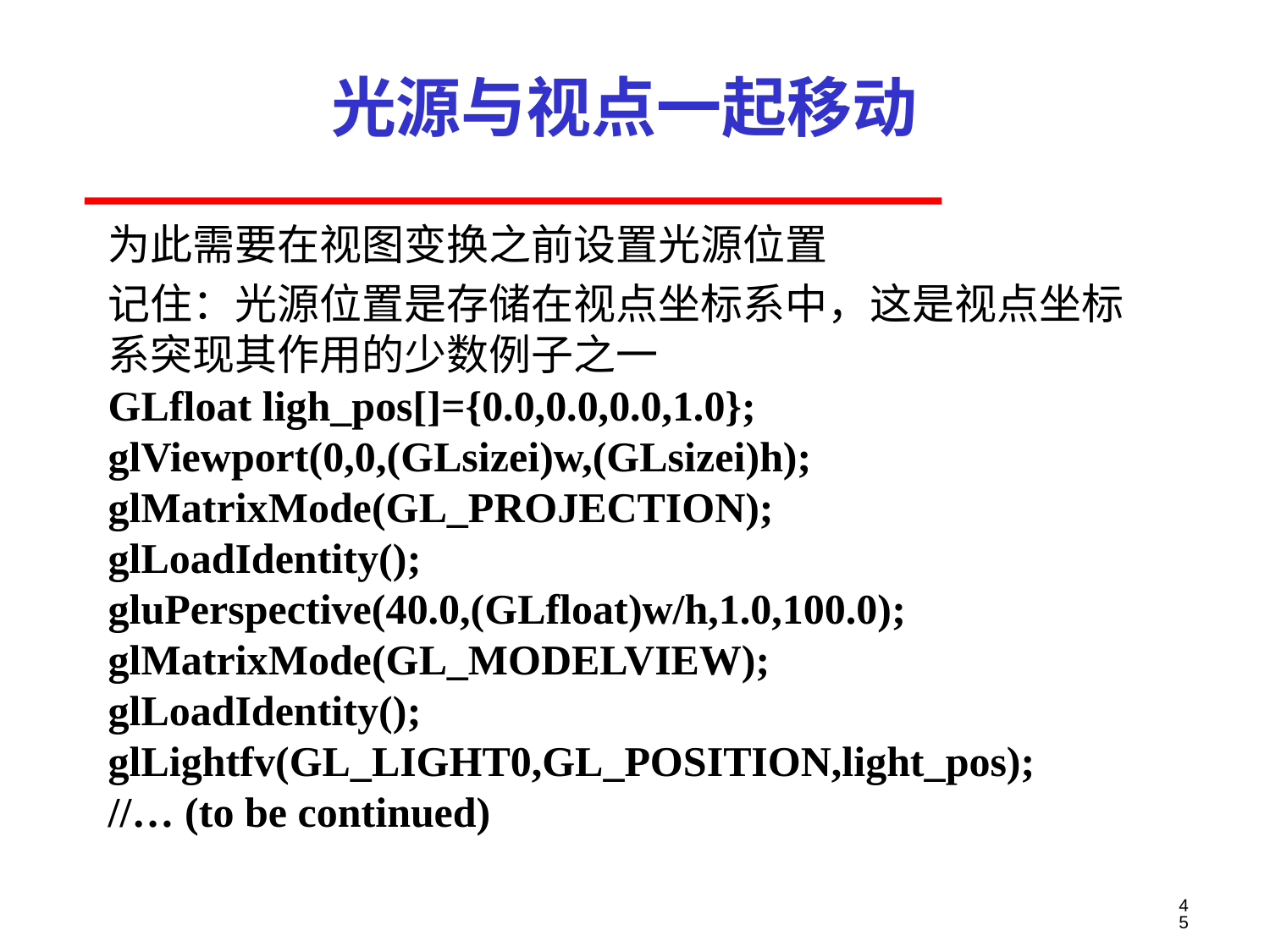

# 光源与视点一起移动
为此需要在视图变换之前设置光源位置
记住：光源位置是存储在视点坐标系中，这是视点坐标系突现其作用的少数例子之一
GLfloat ligh_pos[]={0.0,0.0,0.0,1.0};
glViewport(0,0,(GLsizei)w,(GLsizei)h);
glMatrixMode(GL_PROJECTION);
glLoadIdentity();
gluPerspective(40.0,(GLfloat)w/h,1.0,100.0);
glMatrixMode(GL_MODELVIEW);
glLoadIdentity();
glLightfv(GL_LIGHT0,GL_POSITION,light_pos);
//… (to be continued)
45